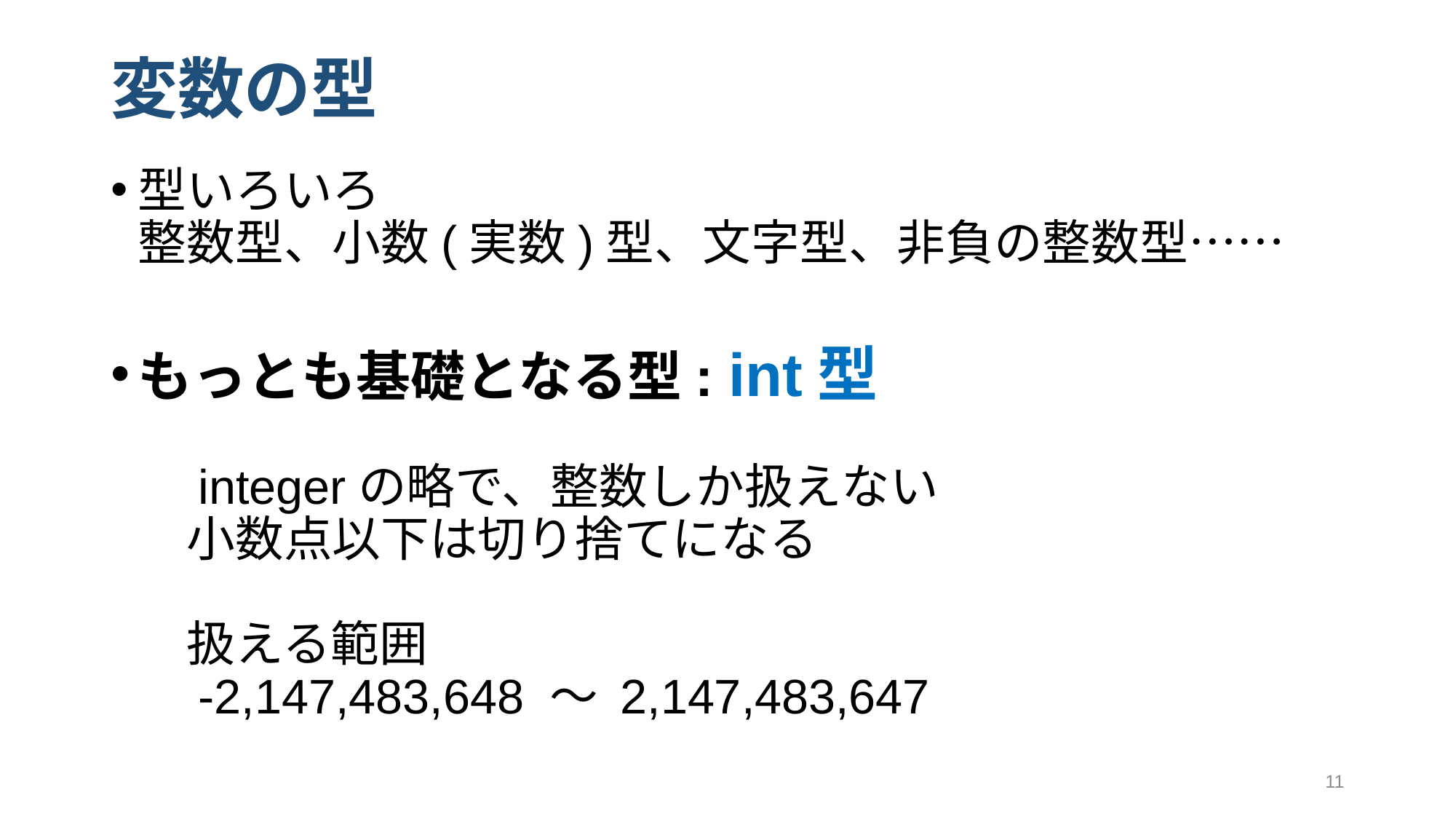

# 変数の型
型いろいろ
整数型、小数(実数)型、文字型、非負の整数型……
もっとも基礎となる型: int型
　integerの略で、整数しか扱えない
　小数点以下は切り捨てになる
　扱える範囲
　-2,147,483,648 〜 2,147,483,647

11